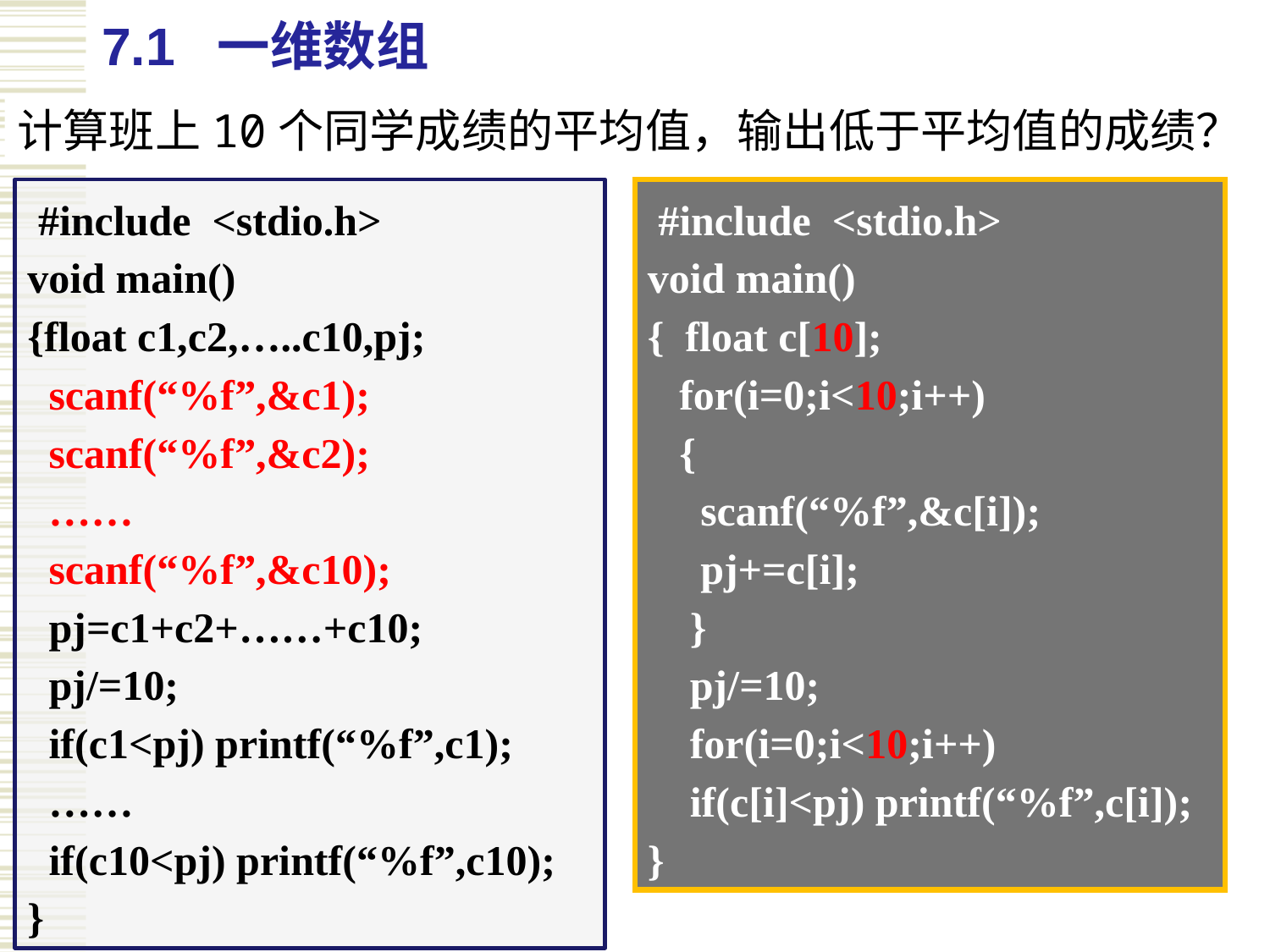

7.1  一维数组
计算班上10个同学成绩的平均值，输出低于平均值的成绩？
 #include  <stdio.h>
void main()
{float c1,c2,…..c10,pj;
  scanf(“%f”,&c1);
  scanf(“%f”,&c2);
  ……
  scanf(“%f”,&c10);
  pj=c1+c2+……+c10;
  pj/=10;
  if(c1<pj) printf(“%f”,c1);
  ……
  if(c10<pj) printf(“%f”,c10);
}
 #include  <stdio.h>
void main()
{  float c[10];
   for(i=0;i<10;i++)
   {
     scanf(“%f”,&c[i]);
     pj+=c[i];
    }
    pj/=10;
    for(i=0;i<10;i++)
    if(c[i]<pj) printf(“%f”,c[i]);
}